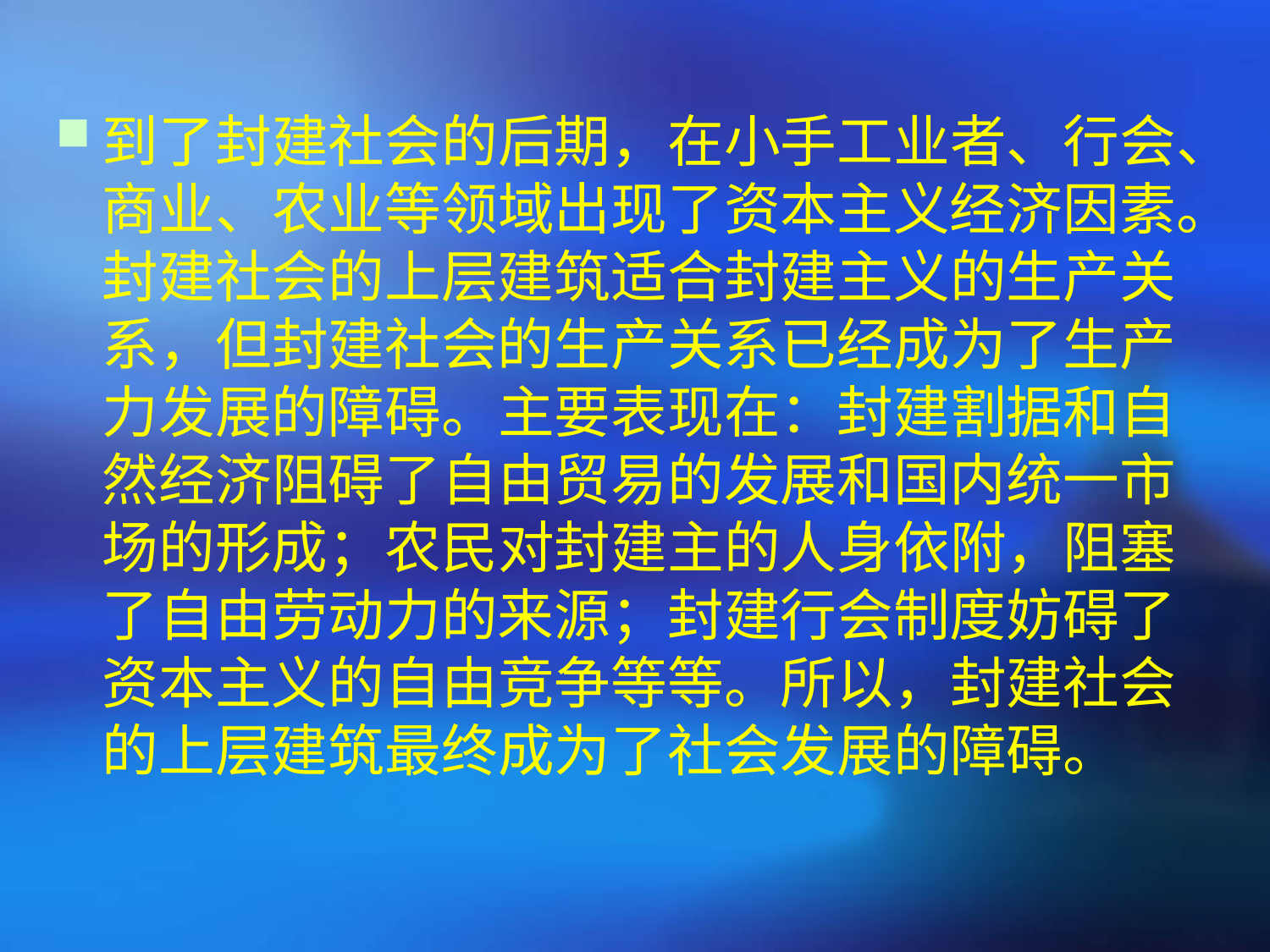

到了封建社会的后期，在小手工业者、行会、商业、农业等领域出现了资本主义经济因素。封建社会的上层建筑适合封建主义的生产关系，但封建社会的生产关系已经成为了生产力发展的障碍。主要表现在：封建割据和自然经济阻碍了自由贸易的发展和国内统一市场的形成；农民对封建主的人身依附，阻塞了自由劳动力的来源；封建行会制度妨碍了资本主义的自由竞争等等。所以，封建社会的上层建筑最终成为了社会发展的障碍。